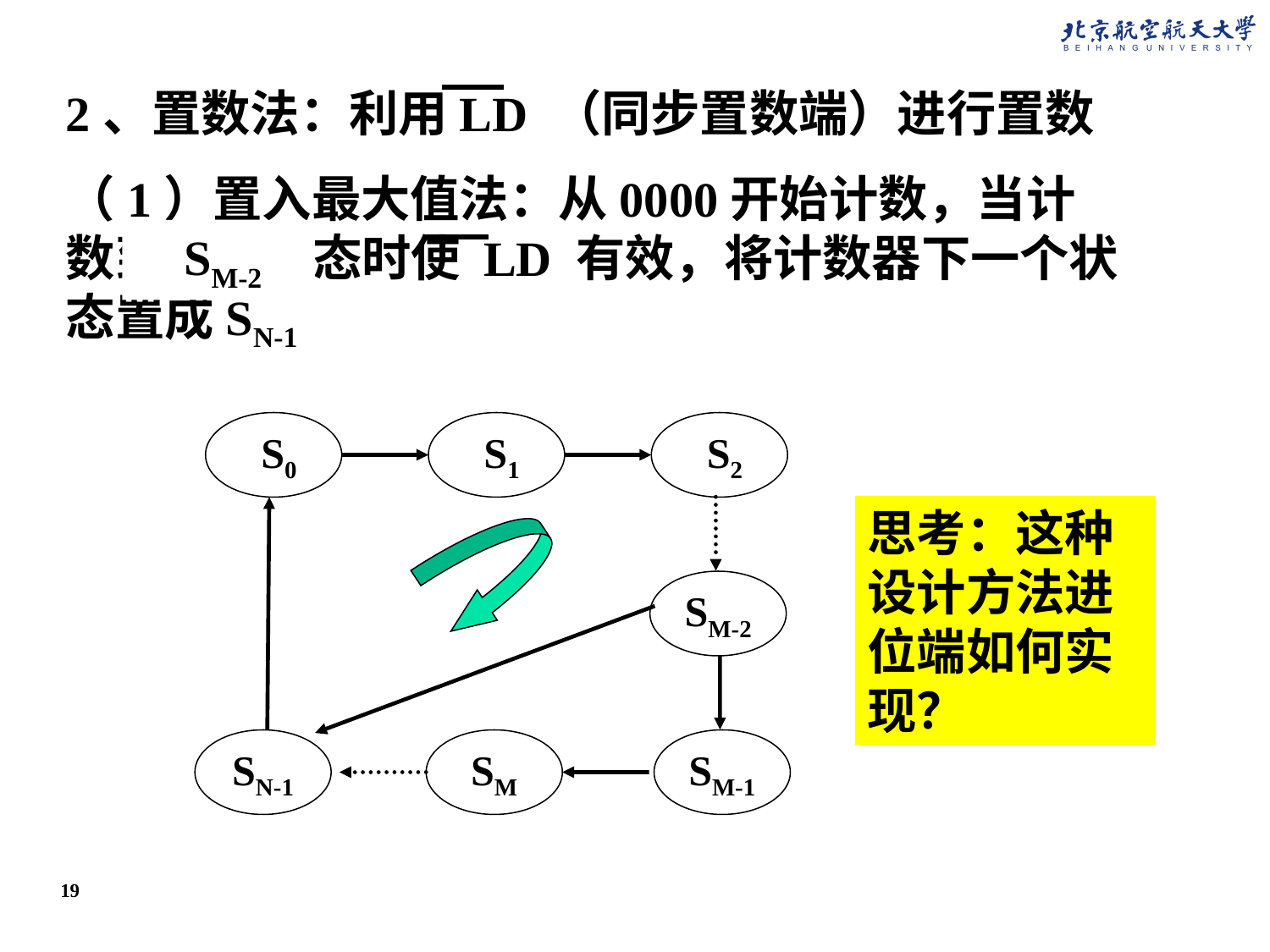

2、置数法：利用LD （同步置数端）进行置数
（1）置入最大值法：从0000开始计数，当计数到某个状态时使 LD 有效，将计数器下一个状态置成SN-1
    SM-2
 S0
 S1
 S2

SM-2

SM-1

SN-1
SM

思考：这种设计方法进位端如何实现？

19